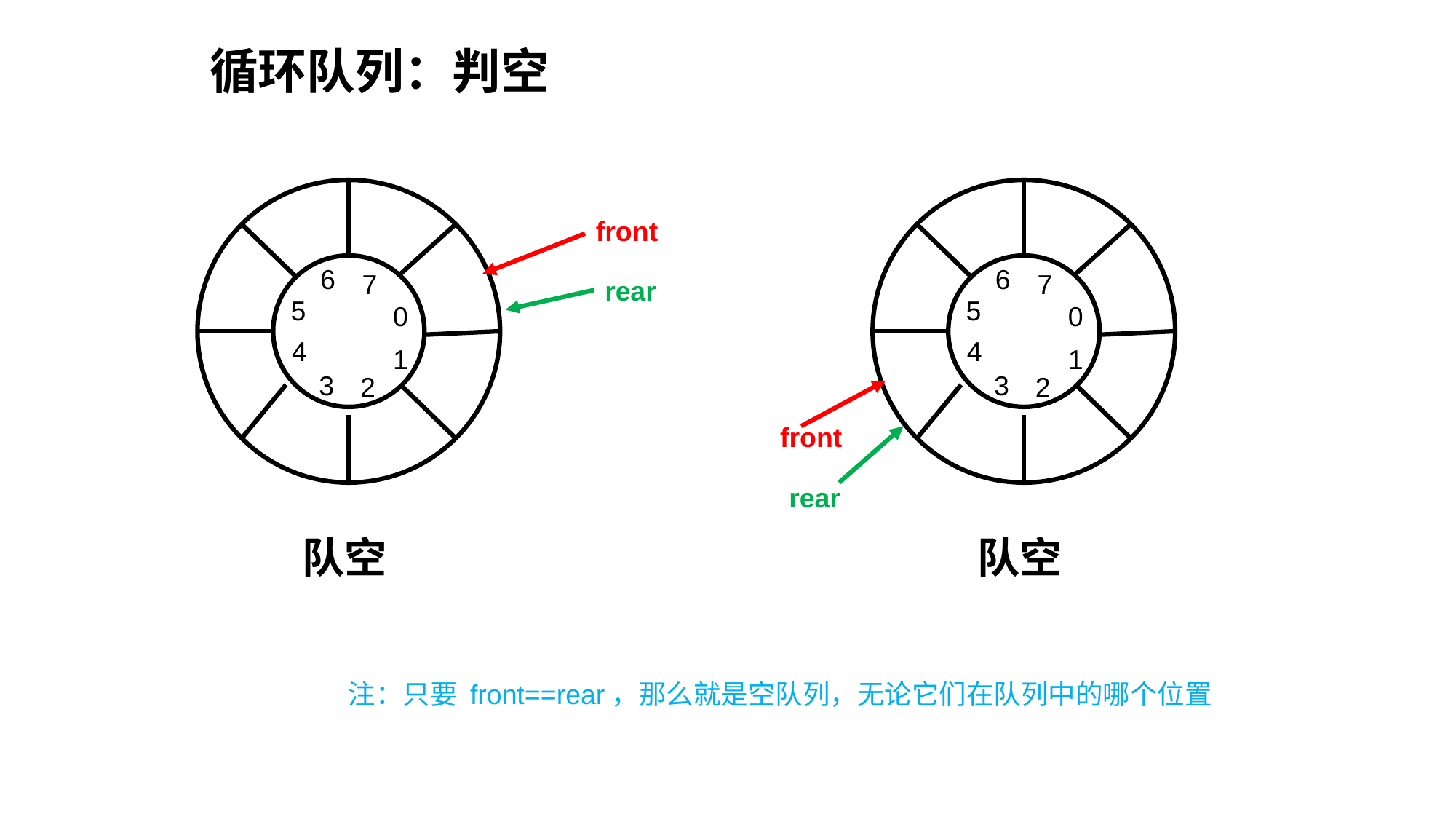

循环队列：判空

front
6
6
7
7
rear
5
5
0
0
4
4
1
1
3
3
2
2
front
rear
队空
队空
注：只要 front==rear，那么就是空队列，无论它们在队列中的哪个位置